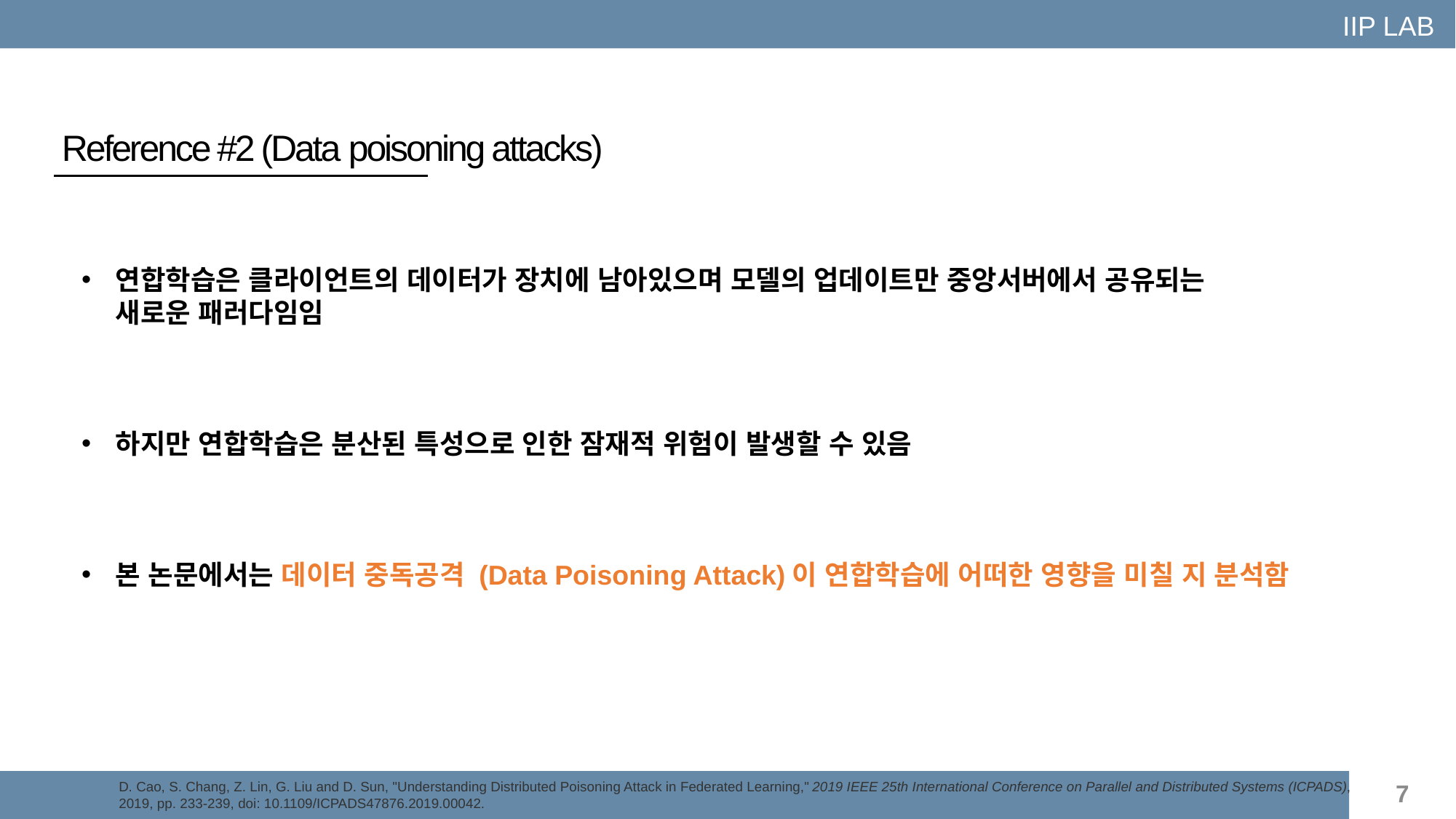

IIP LAB
Reference #2 (Data poisoning attacks)

연합학습은 클라이언트의 데이터가 장치에 남아있으며 모델의 업데이트만 중앙서버에서 공유되는
새로운 패러다임임
하지만 연합학습은 분산된 특성으로 인한 잠재적 위험이 발생할 수 있음
본 논문에서는 데이터 중독공격 (Data Poisoning Attack)이 연합학습에 어떠한 영향을 미칠 지 분석함

7
D. Cao, S. Chang, Z. Lin, G. Liu and D. Sun, "Understanding Distributed Poisoning Attack in Federated Learning," 2019 IEEE 25th International Conference on Parallel and Distributed Systems (ICPADS), 2019, pp. 233-239, doi: 10.1109/ICPADS47876.2019.00042.